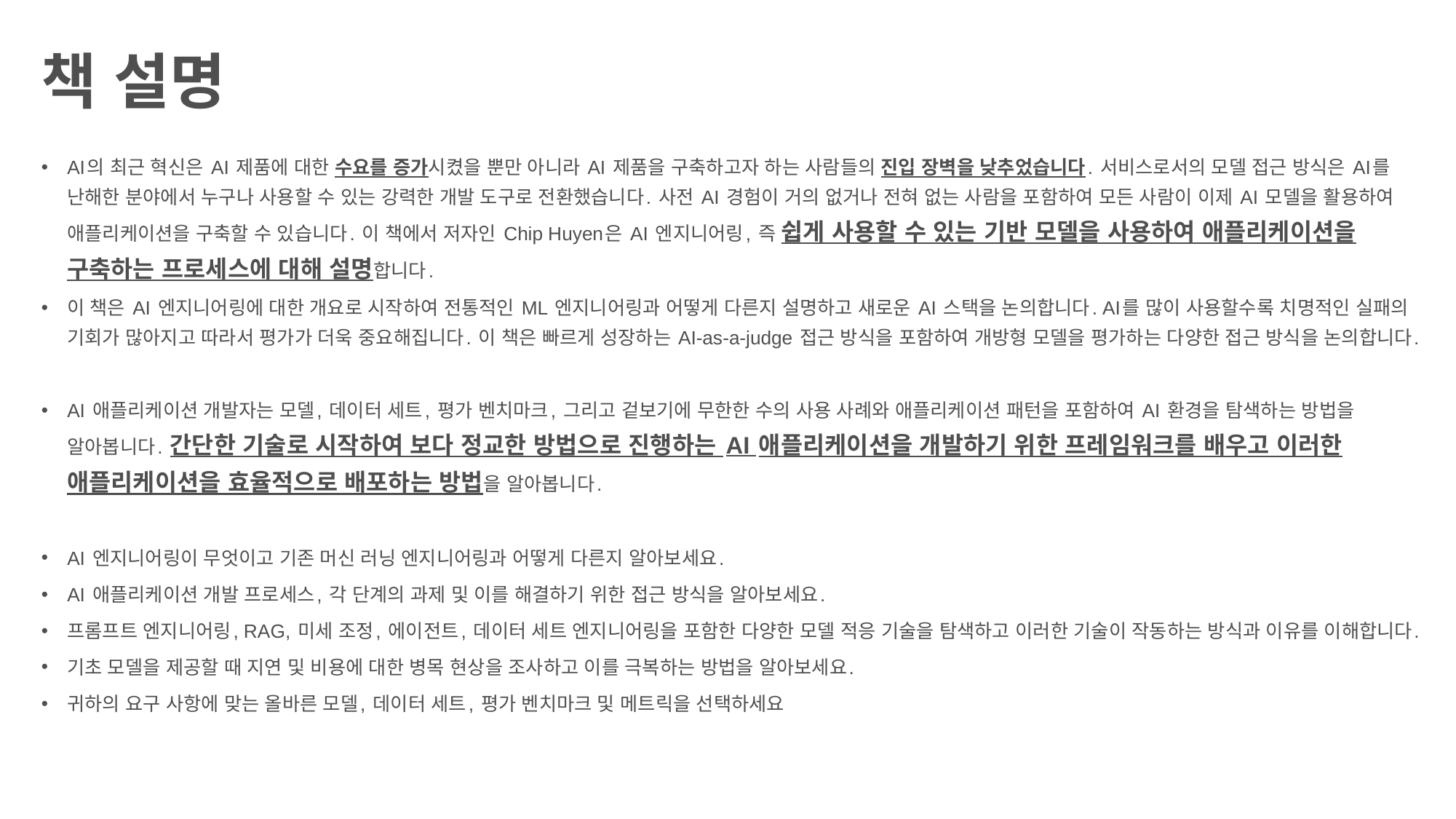

# 책 설명
AI의 최근 혁신은 AI 제품에 대한 수요를 증가시켰을 뿐만 아니라 AI 제품을 구축하고자 하는 사람들의 진입 장벽을 낮추었습니다. 서비스로서의 모델 접근 방식은 AI를 난해한 분야에서 누구나 사용할 수 있는 강력한 개발 도구로 전환했습니다. 사전 AI 경험이 거의 없거나 전혀 없는 사람을 포함하여 모든 사람이 이제 AI 모델을 활용하여 애플리케이션을 구축할 수 있습니다. 이 책에서 저자인 Chip Huyen은 AI 엔지니어링, 즉 쉽게 사용할 수 있는 기반 모델을 사용하여 애플리케이션을 구축하는 프로세스에 대해 설명합니다.
이 책은 AI 엔지니어링에 대한 개요로 시작하여 전통적인 ML 엔지니어링과 어떻게 다른지 설명하고 새로운 AI 스택을 논의합니다. AI를 많이 사용할수록 치명적인 실패의 기회가 많아지고 따라서 평가가 더욱 중요해집니다. 이 책은 빠르게 성장하는 AI-as-a-judge 접근 방식을 포함하여 개방형 모델을 평가하는 다양한 접근 방식을 논의합니다.

AI 애플리케이션 개발자는 모델, 데이터 세트, 평가 벤치마크, 그리고 겉보기에 무한한 수의 사용 사례와 애플리케이션 패턴을 포함하여 AI 환경을 탐색하는 방법을 알아봅니다. 간단한 기술로 시작하여 보다 정교한 방법으로 진행하는 AI 애플리케이션을 개발하기 위한 프레임워크를 배우고 이러한 애플리케이션을 효율적으로 배포하는 방법을 알아봅니다.

AI 엔지니어링이 무엇이고 기존 머신 러닝 엔지니어링과 어떻게 다른지 알아보세요.
AI 애플리케이션 개발 프로세스, 각 단계의 과제 및 이를 해결하기 위한 접근 방식을 알아보세요.
프롬프트 엔지니어링, RAG, 미세 조정, 에이전트, 데이터 세트 엔지니어링을 포함한 다양한 모델 적응 기술을 탐색하고 이러한 기술이 작동하는 방식과 이유를 이해합니다.
기초 모델을 제공할 때 지연 및 비용에 대한 병목 현상을 조사하고 이를 극복하는 방법을 알아보세요.
귀하의 요구 사항에 맞는 올바른 모델, 데이터 세트, 평가 벤치마크 및 메트릭을 선택하세요